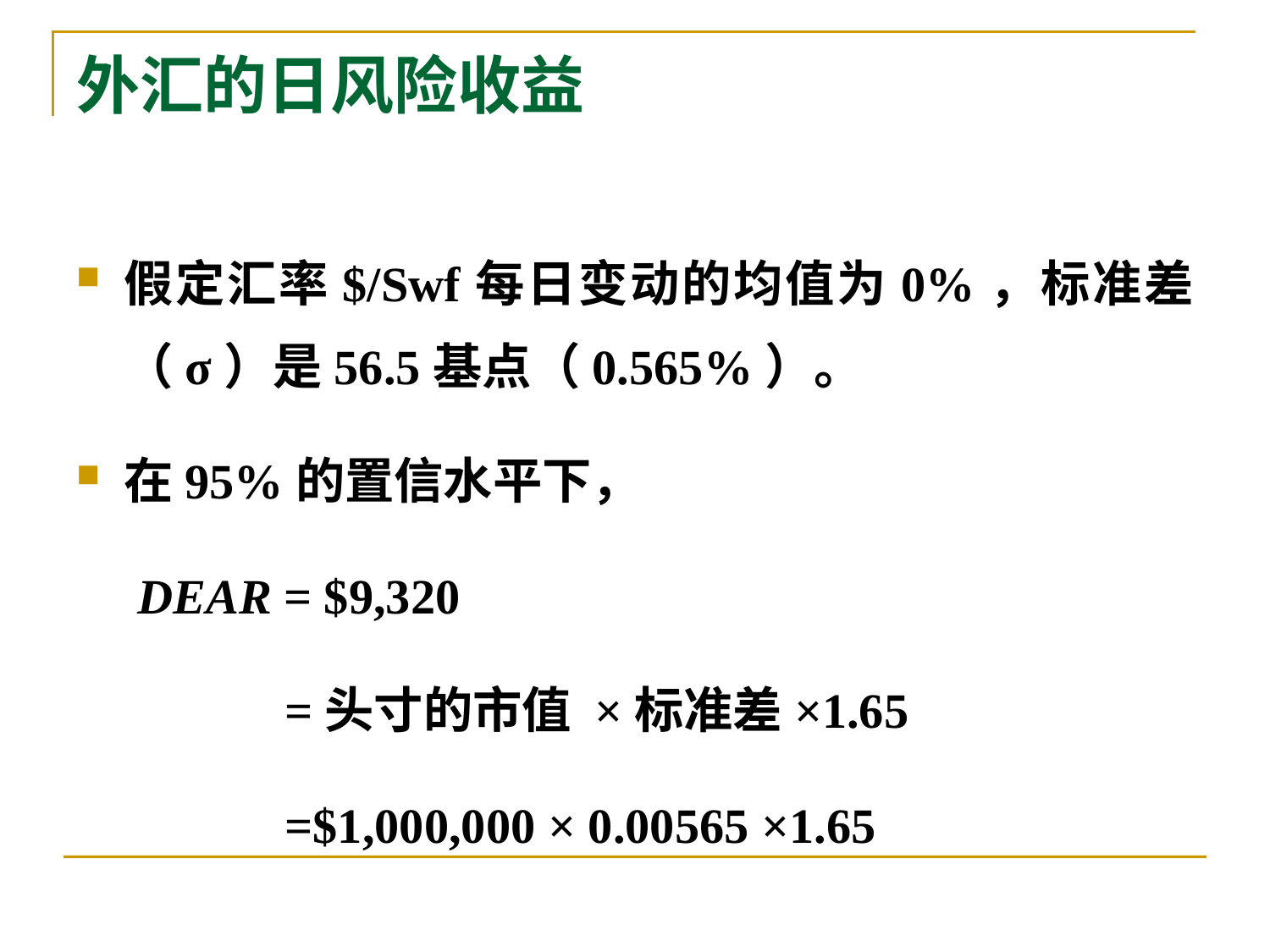

# 外汇的日风险收益
假定汇率$/Swf每日变动的均值为0%，标准差（σ）是56.5基点（0.565%）。
在95%的置信水平下，
     DEAR = $9,320
                 =头寸的市值 ×标准差×1.65
                 =$1,000,000 × 0.00565 ×1.65